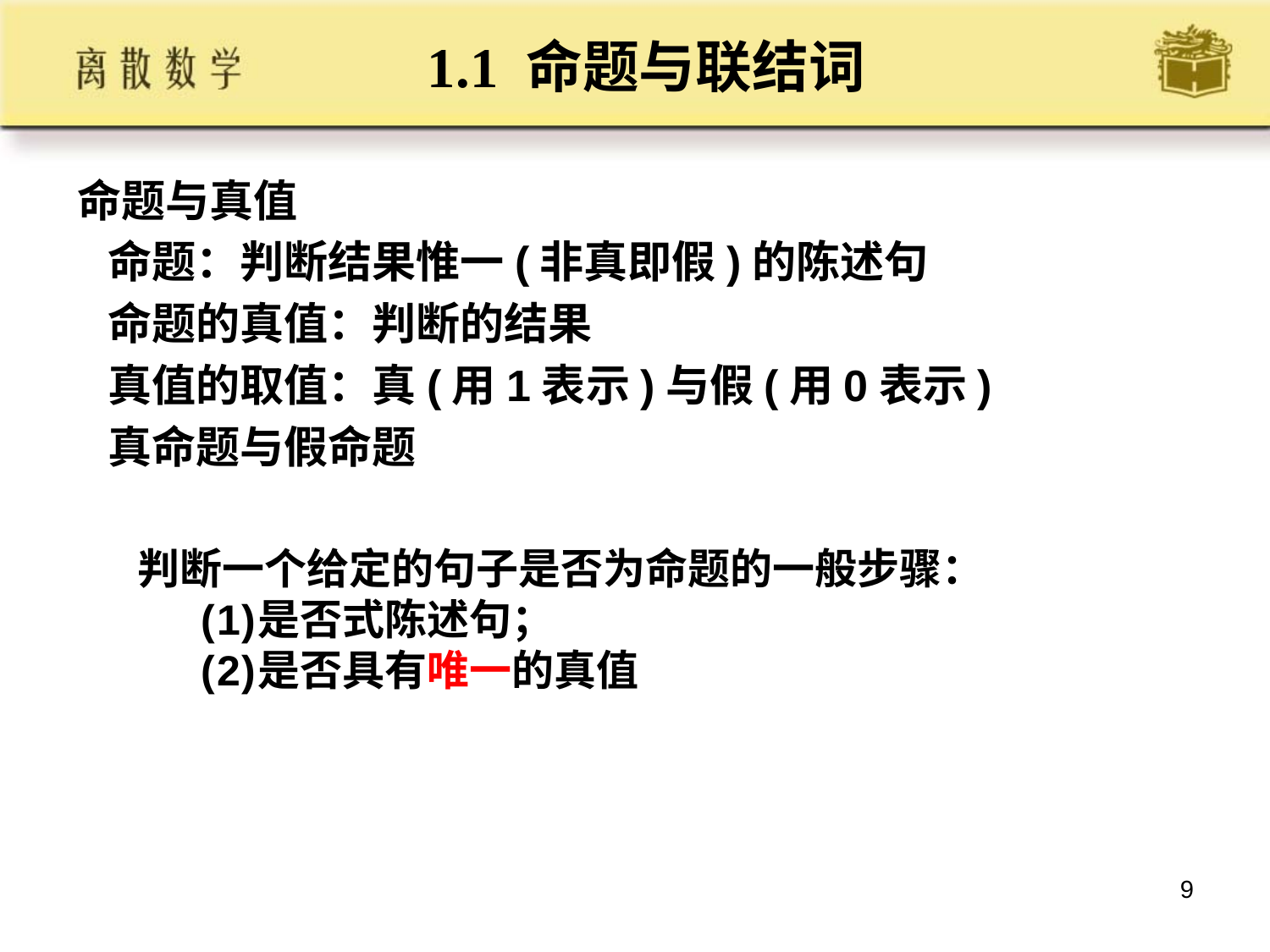

1.1 命题与联结词
命题与真值
  命题：判断结果惟一(非真即假)的陈述句
  命题的真值：判断的结果
  真值的取值：真(用1表示)与假(用0表示)
  真命题与假命题
判断一个给定的句子是否为命题的一般步骤：
是否式陈述句；
是否具有唯一的真值
9